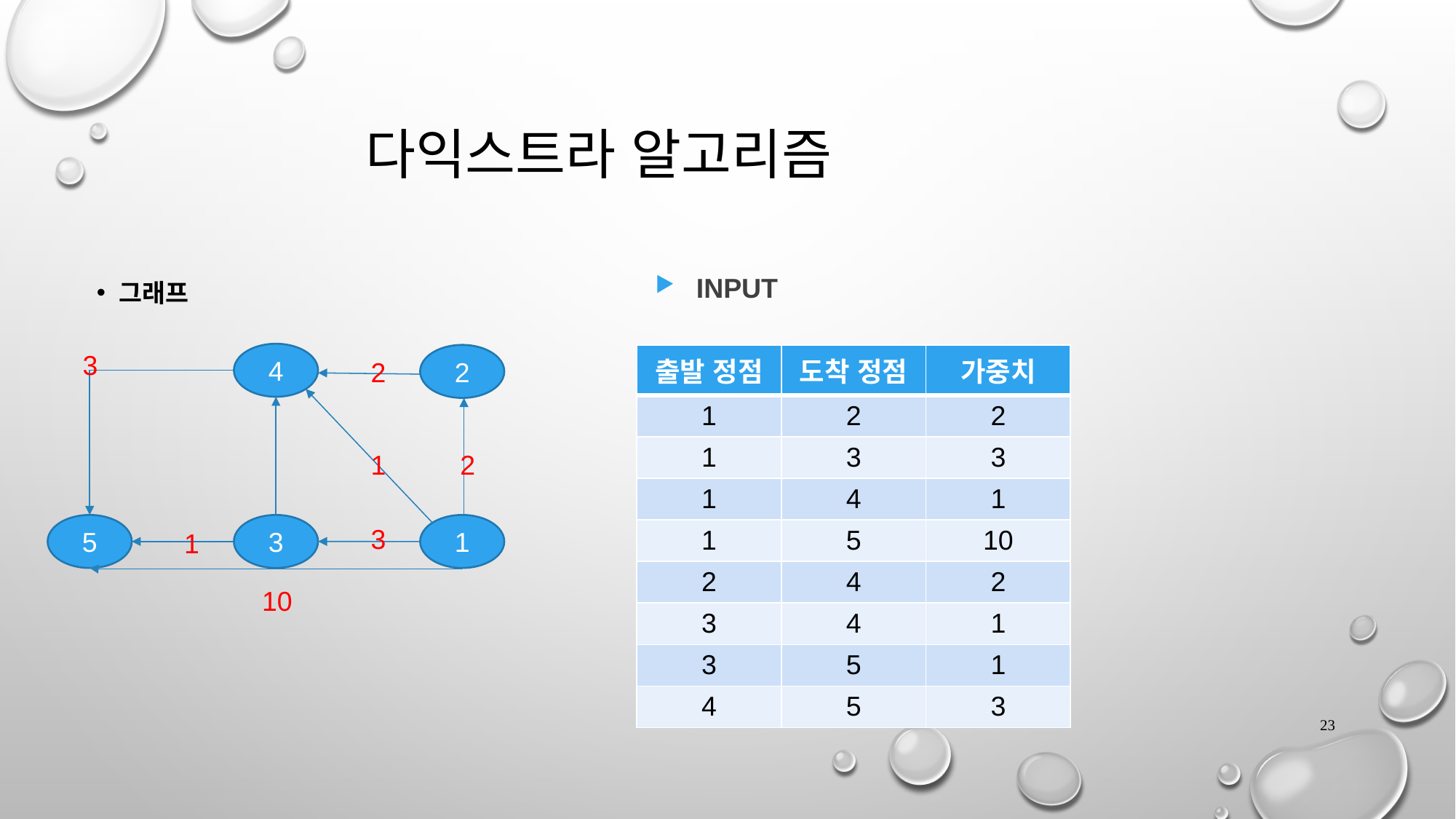

# 다익스트라 알고리즘
그래프
INPUT
3
4
2
| 출발 정점 | 도착 정점 | 가중치 |
| --- | --- | --- |
| 1 | 2 | 2 |
| 1 | 3 | 3 |
| 1 | 4 | 1 |
| 1 | 5 | 10 |
| 2 | 4 | 2 |
| 3 | 4 | 1 |
| 3 | 5 | 1 |
| 4 | 5 | 3 |
2
1
2
1
3
5
3
1
10
23